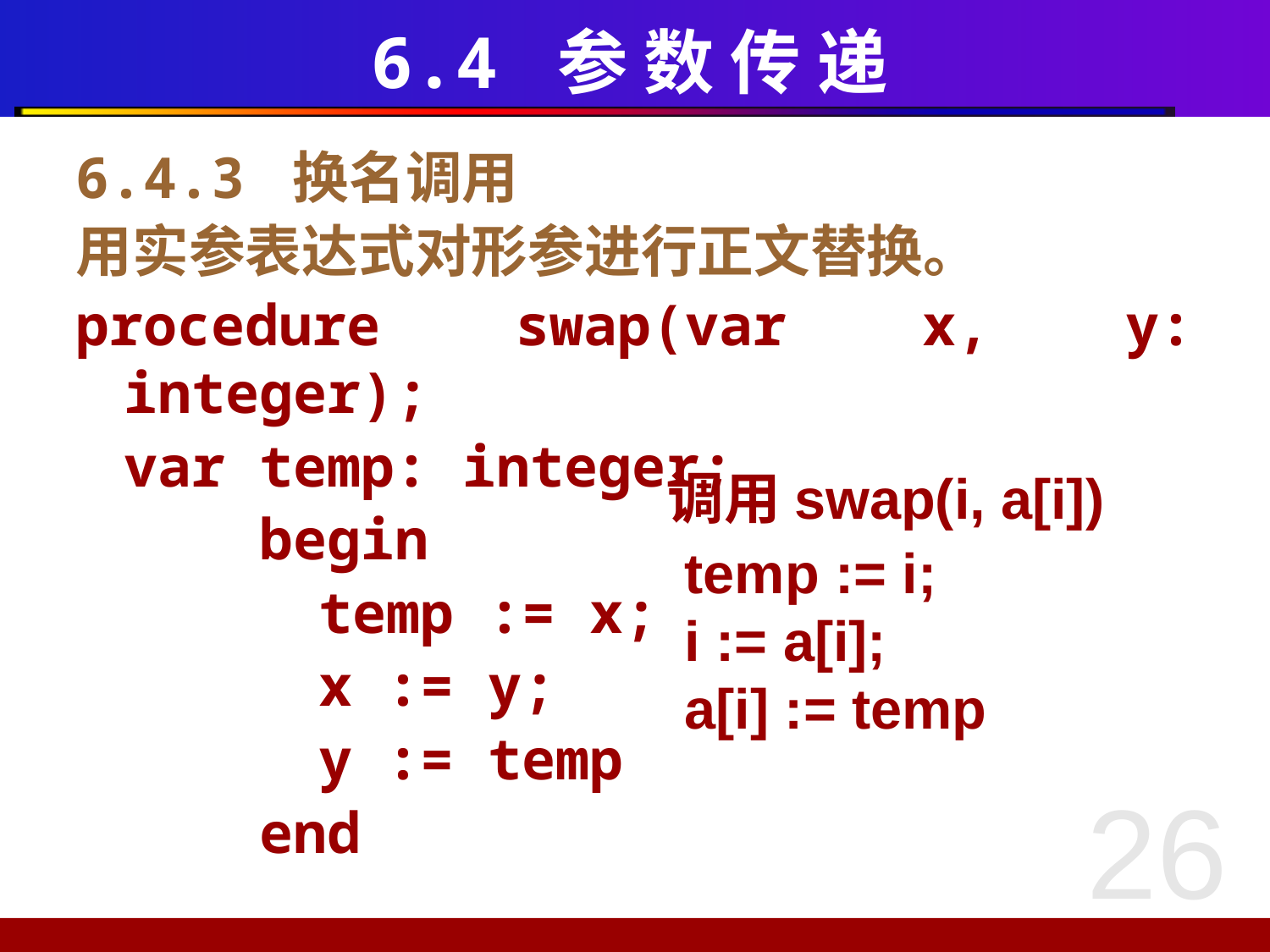

# 6.4 参 数 传 递
6.4.3 换名调用
用实参表达式对形参进行正文替换。
procedure swap(var x, y: integer);
	var temp: integer;
	    begin
		  temp := x;
		  x := y;
		  y := temp
	    end

调用swap(i, a[i])
temp := i;
i := a[i];
a[i] := temp
26